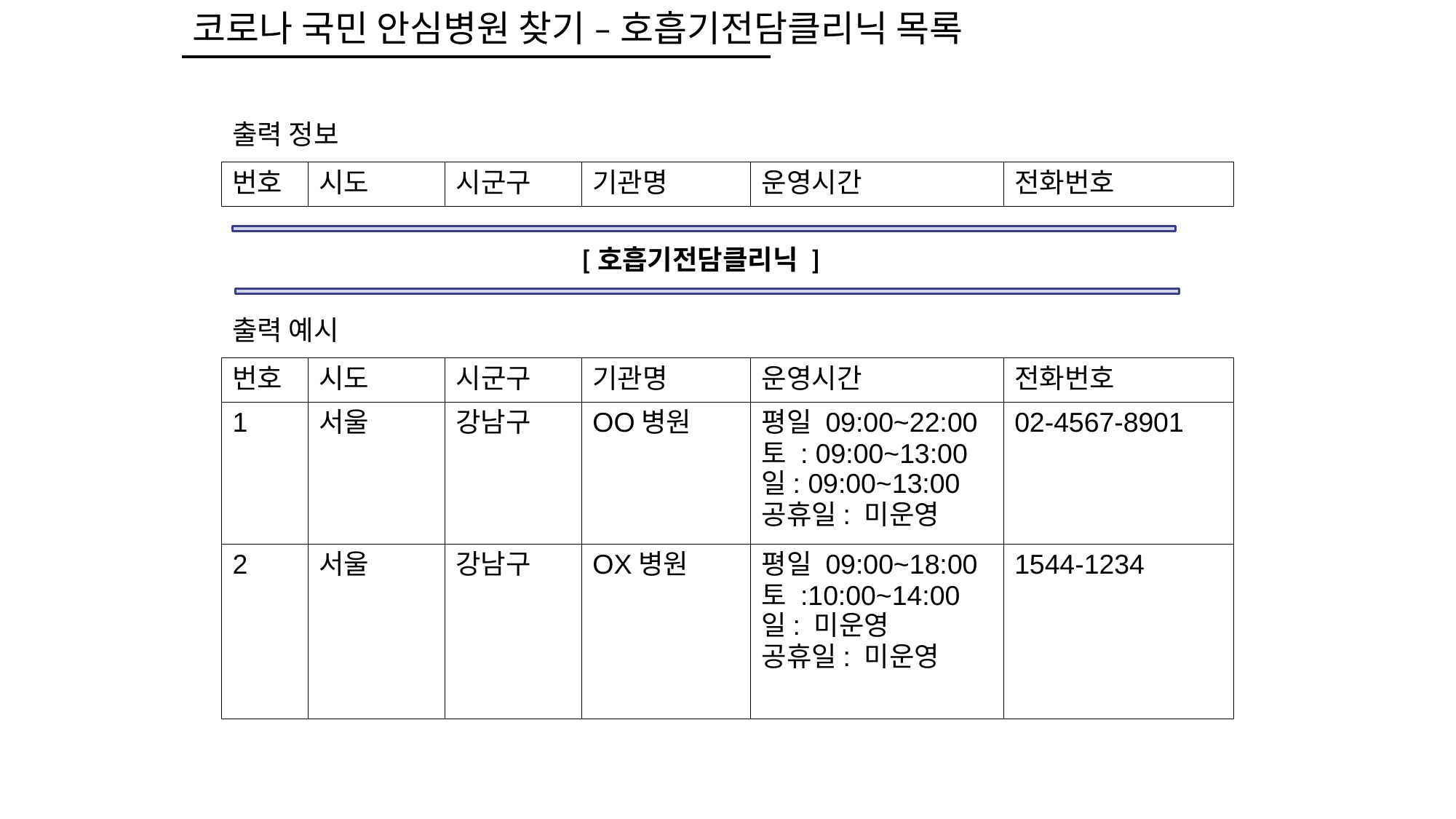

코로나 국민 안심병원 찾기 – 호흡기전담클리닉 목록

출력 정보
| 번호 | 시도 | 시군구 | 기관명 | 운영시간 | 전화번호 |
| --- | --- | --- | --- | --- | --- |

[호흡기전담클리닉 ]

출력 예시
| 번호 | 시도 | 시군구 | 기관명 | 운영시간 | 전화번호 |
| --- | --- | --- | --- | --- | --- |
| 1 | 서울 | 강남구 | OO병원 | 평일 09:00~22:00 토 : 09:00~13:00 일: 09:00~13:00 공휴일: 미운영 | 02-4567-8901 |
| 2 | 서울 | 강남구 | OX병원 | 평일 09:00~18:00 토 :10:00~14:00 일: 미운영 공휴일: 미운영 | 1544-1234 |